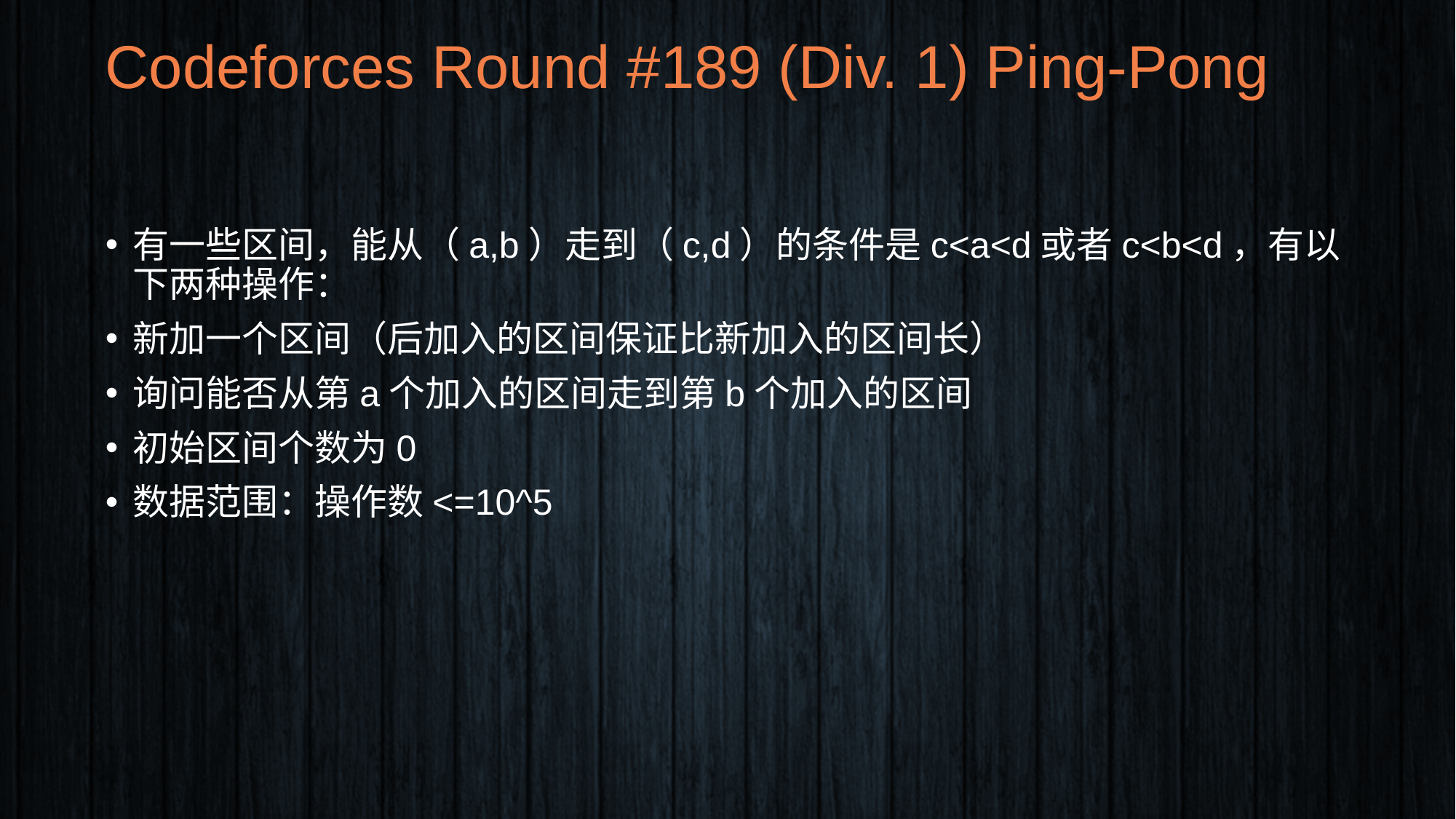

# Codeforces Round #189 (Div. 1) Ping-Pong
有一些区间，能从（a,b）走到（c,d）的条件是c<a<d或者c<b<d，有以下两种操作：
新加一个区间（后加入的区间保证比新加入的区间长）
询问能否从第a个加入的区间走到第b个加入的区间
初始区间个数为0
数据范围：操作数<=10^5